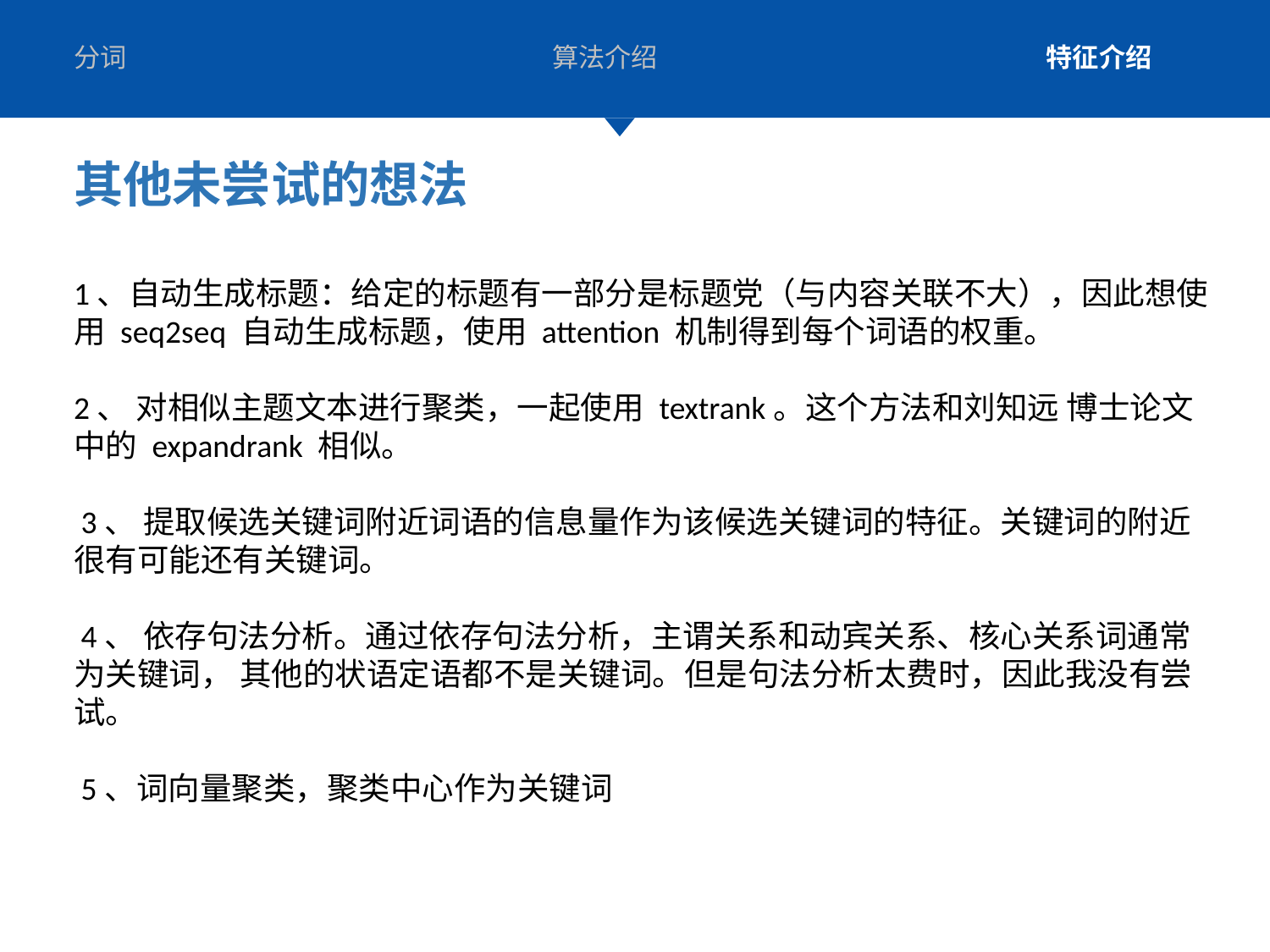

分词
算法介绍
特征介绍

其他未尝试的想法
二、模型介绍
1、自动生成标题：给定的标题有一部分是标题党（与内容关联不大），因此想使用 seq2seq 自动生成标题，使用 attention 机制得到每个词语的权重。

2、 对相似主题文本进行聚类，一起使用 textrank。这个方法和刘知远 博士论文中的 expandrank 相似。

 3、 提取候选关键词附近词语的信息量作为该候选关键词的特征。关键词的附近很有可能还有关键词。

 4、 依存句法分析。通过依存句法分析，主谓关系和动宾关系、核心关系词通常为关键词， 其他的状语定语都不是关键词。但是句法分析太费时，因此我没有尝试。

 5、词向量聚类，聚类中心作为关键词